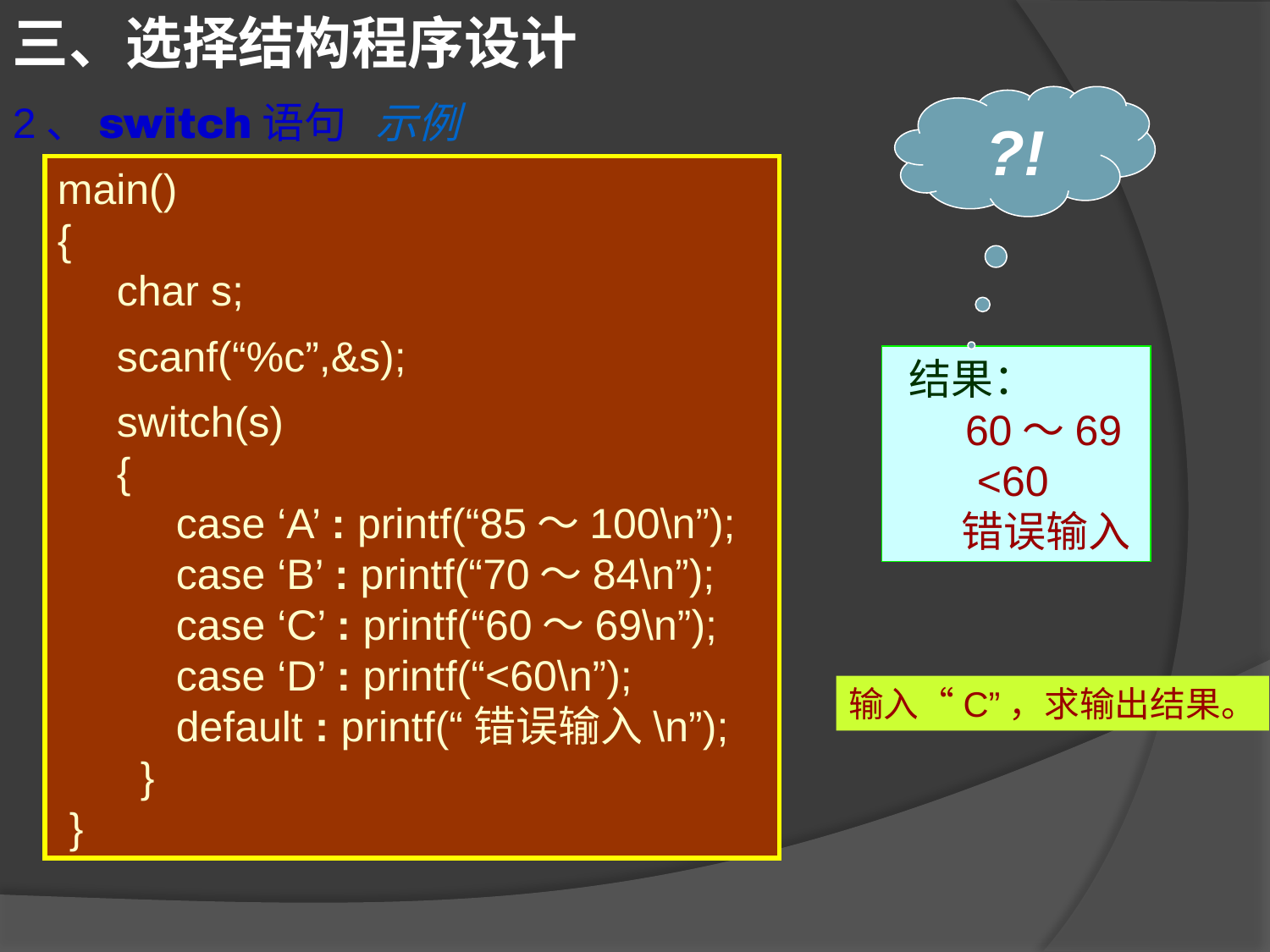

三、选择结构程序设计
2、switch语句  示例
?!
main()
{
     char s;
     scanf(“%c”,&s);
     switch(s)
     {
          case ‘A’ : printf(“85～100\n”);
          case ‘B’ : printf(“70～84\n”);
          case ‘C’ : printf(“60～69\n”);
          case ‘D’ : printf(“<60\n”);
          default : printf(“错误输入\n”);
       }
 }
 结果：
      60～69
       <60
      错误输入
输入“C”，求输出结果。